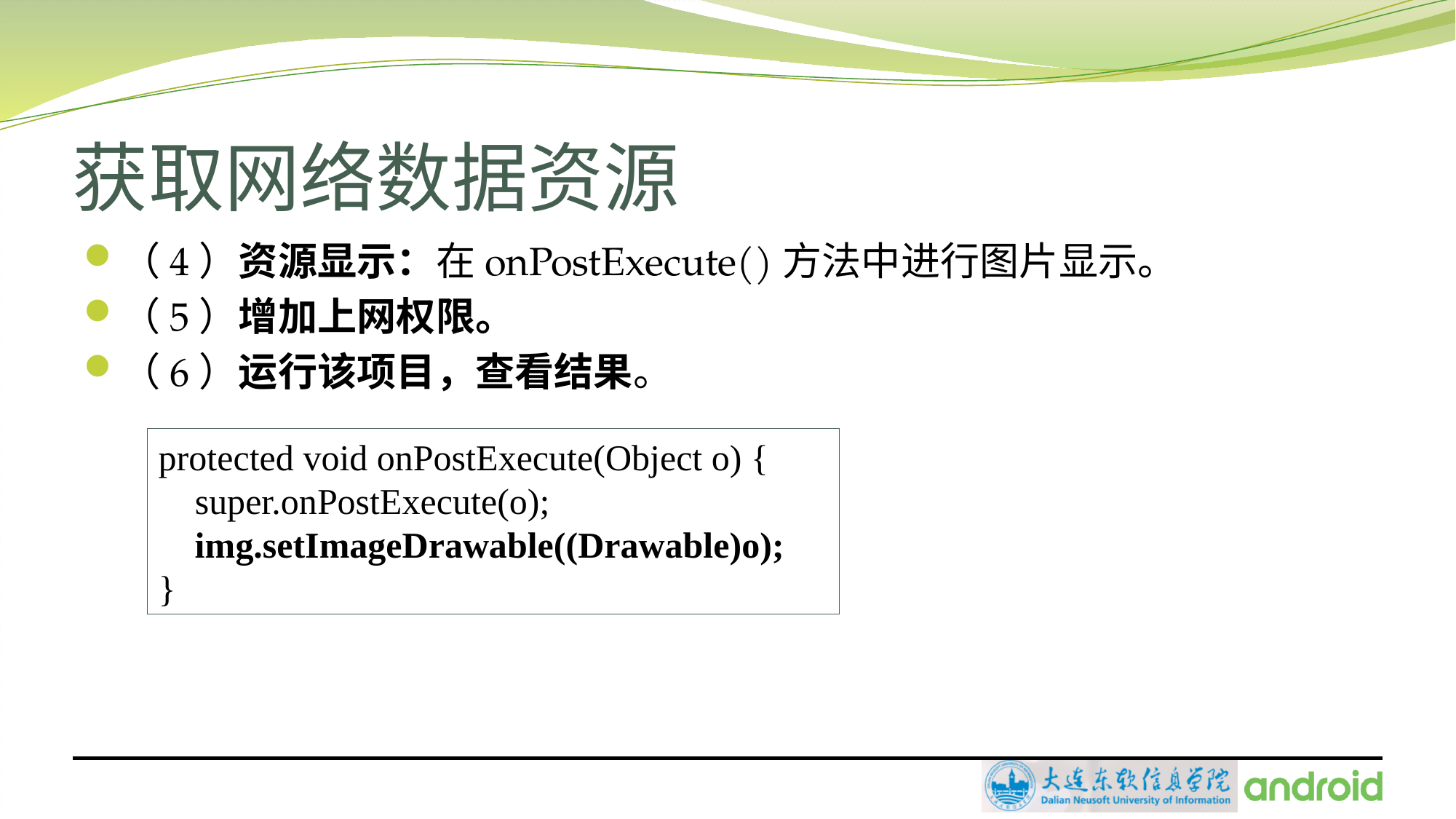

# 获取网络数据资源
（4）资源显示：在onPostExecute()方法中进行图片显示。
（5）增加上网权限。
（6）运行该项目，查看结果。

protected void onPostExecute(Object o) {
    super.onPostExecute(o);
    img.setImageDrawable((Drawable)o);
}